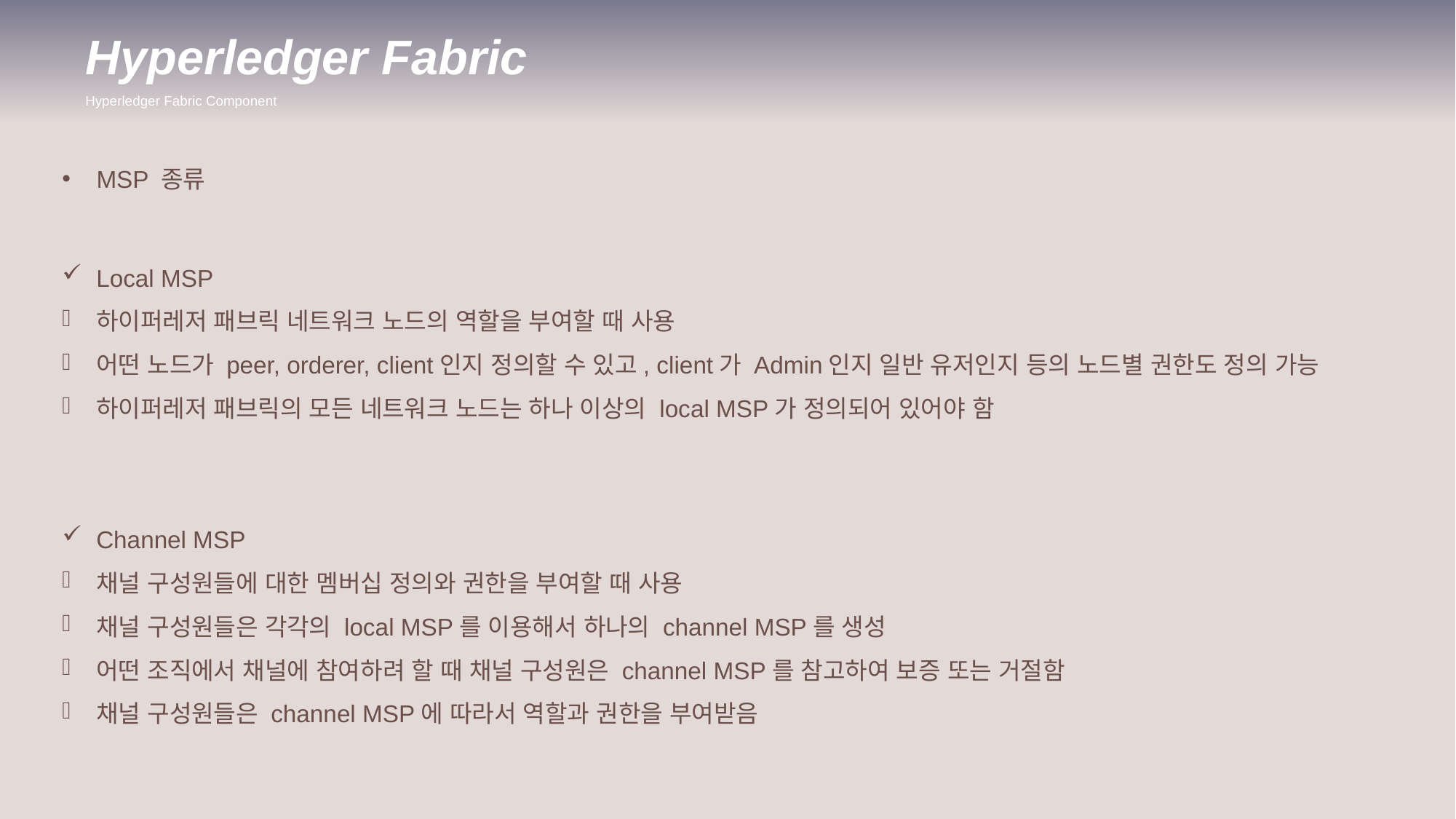

Hyperledger Fabric
Hyperledger Fabric Component
MSP 종류
Local MSP
하이퍼레저 패브릭 네트워크 노드의 역할을 부여할 때 사용
어떤 노드가 peer, orderer, client인지 정의할 수 있고, client가 Admin인지 일반 유저인지 등의 노드별 권한도 정의 가능
하이퍼레저 패브릭의 모든 네트워크 노드는 하나 이상의 local MSP가 정의되어 있어야 함

Channel MSP
채널 구성원들에 대한 멤버십 정의와 권한을 부여할 때 사용
채널 구성원들은 각각의 local MSP를 이용해서 하나의 channel MSP를 생성
어떤 조직에서 채널에 참여하려 할 때 채널 구성원은 channel MSP를 참고하여 보증 또는 거절함
채널 구성원들은 channel MSP에 따라서 역할과 권한을 부여받음